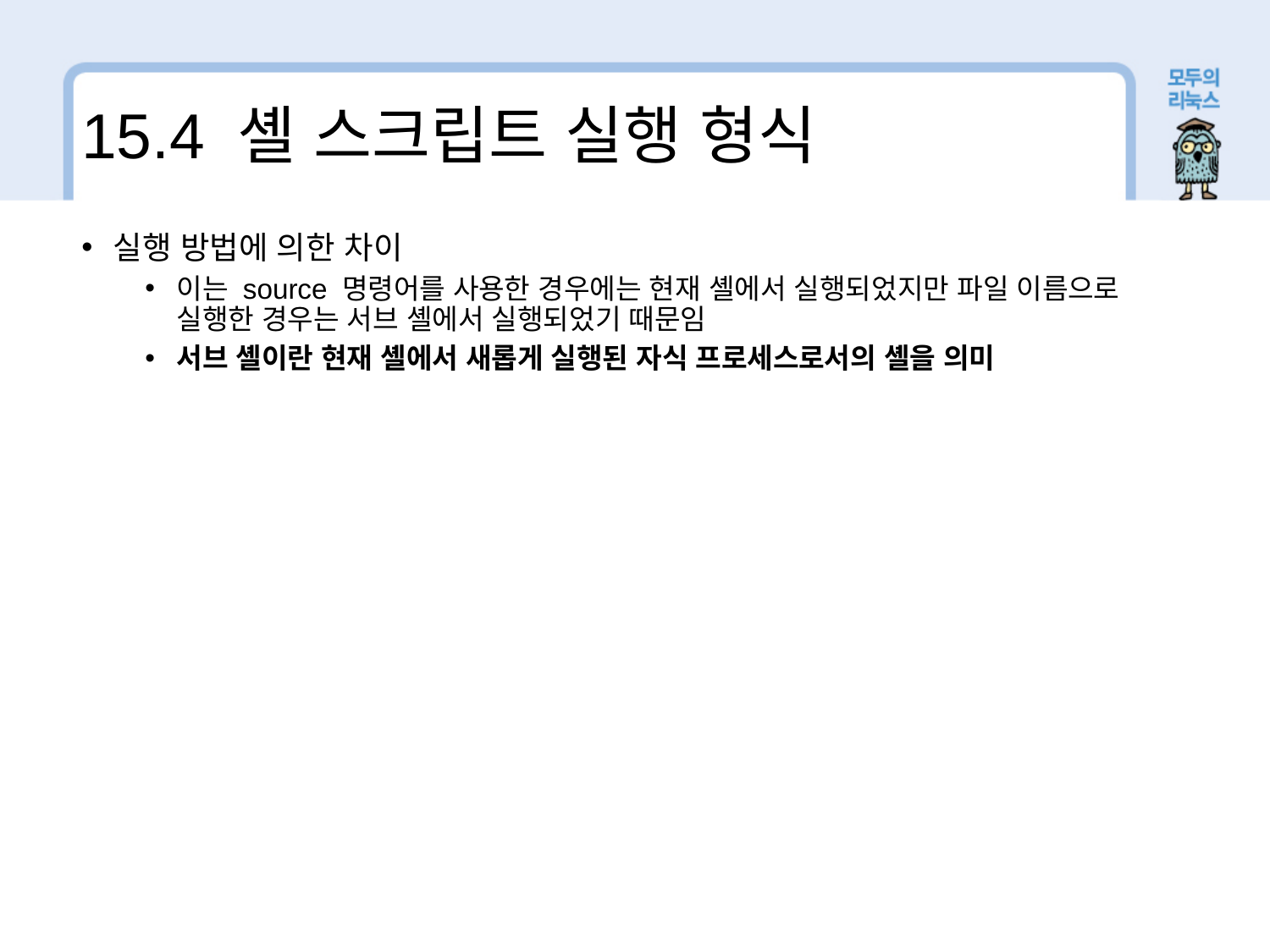

15.4 셸 스크립트 실행 형식
실행 방법에 의한 차이
이는 source 명령어를 사용한 경우에는 현재 셸에서 실행되었지만 파일 이름으로 실행한 경우는 서브 셸에서 실행되었기 때문임
서브 셸이란 현재 셸에서 새롭게 실행된 자식 프로세스로서의 셸을 의미